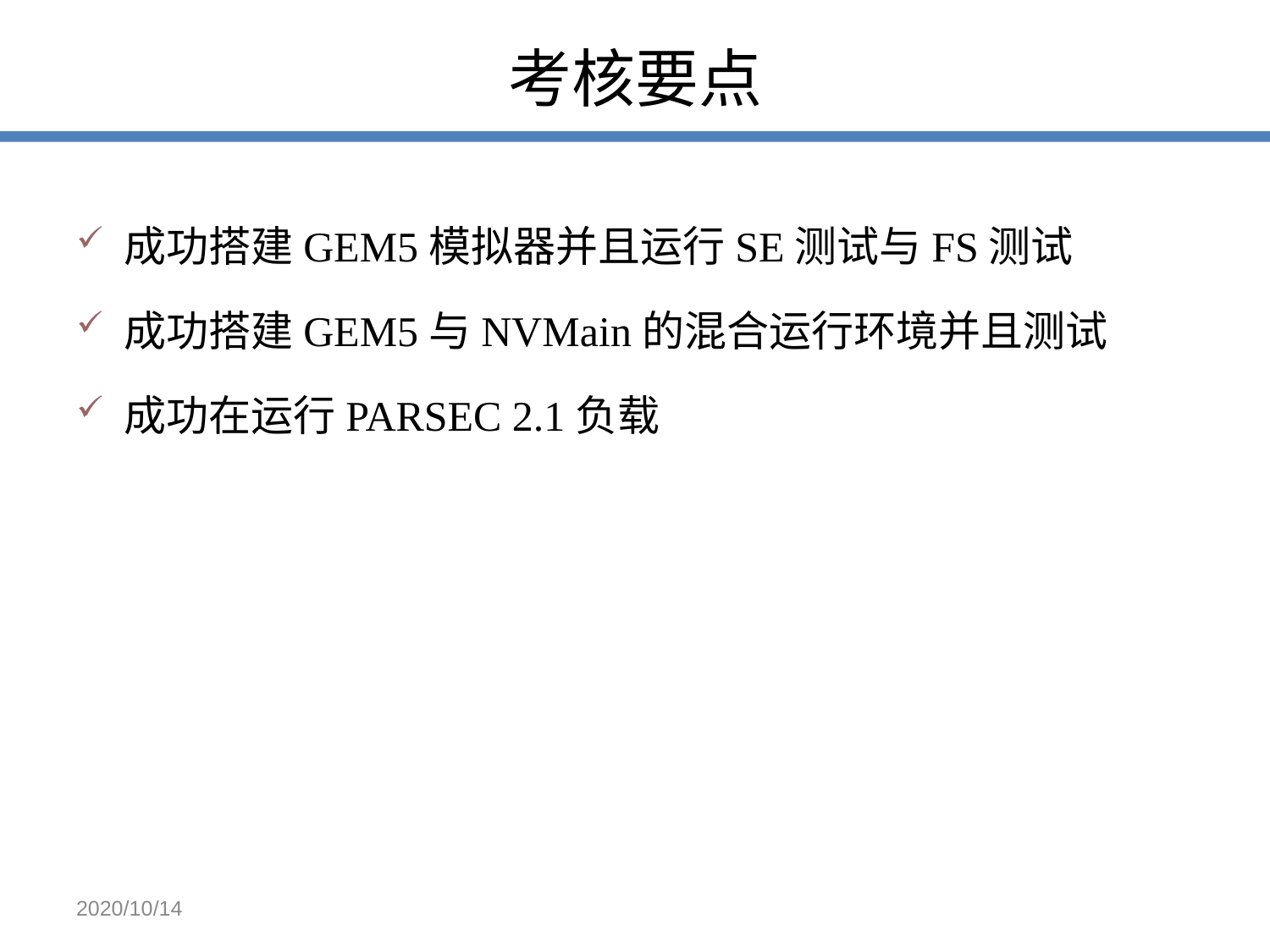

# 考核要点

成功搭建GEM5模拟器并且运行SE测试与FS测试
成功搭建GEM5与NVMain的混合运行环境并且测试
成功在运行PARSEC 2.1负载

2020/10/14
9